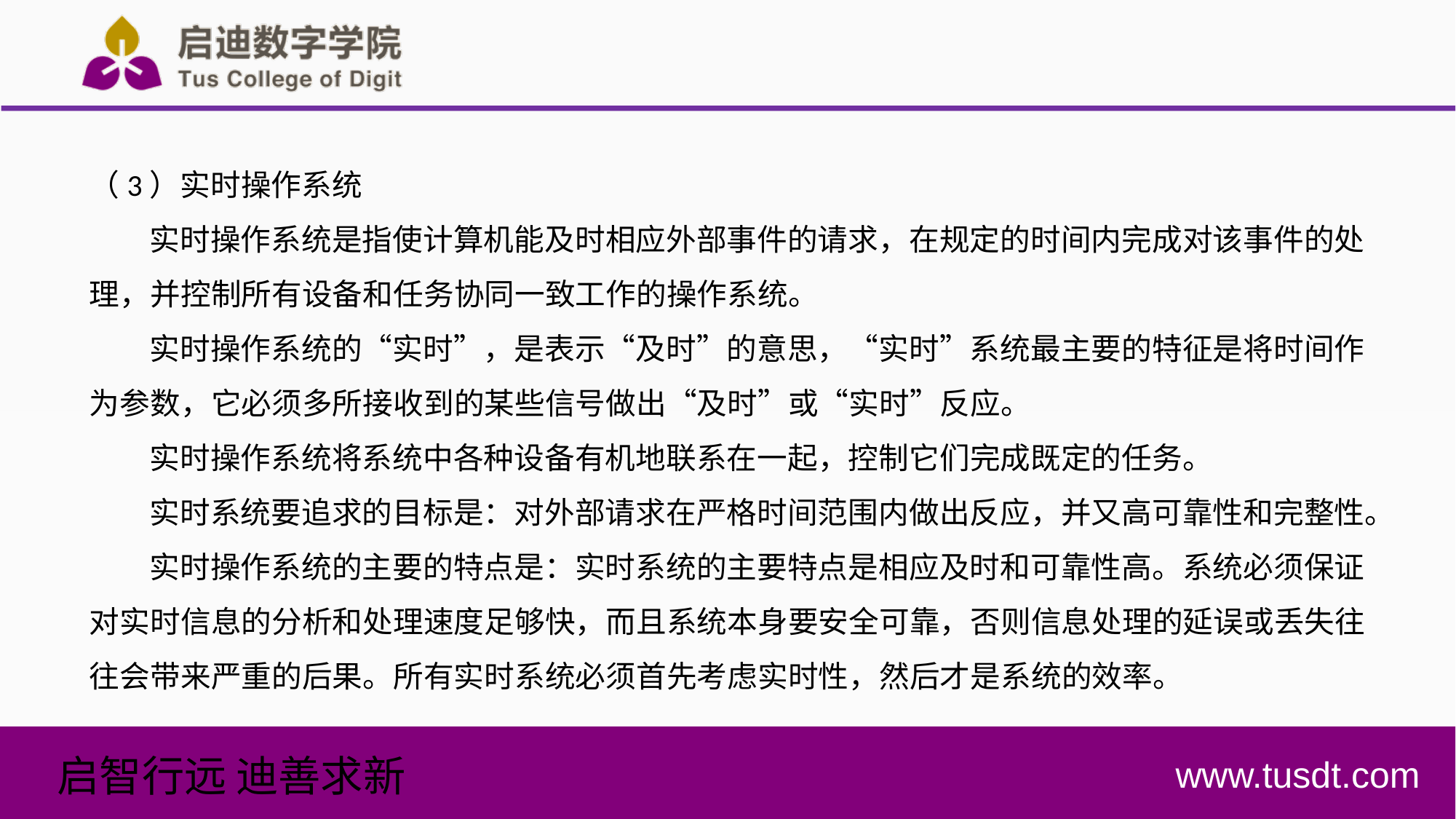

（3）实时操作系统
实时操作系统是指使计算机能及时相应外部事件的请求，在规定的时间内完成对该事件的处理，并控制所有设备和任务协同一致工作的操作系统。
实时操作系统的“实时”，是表示“及时”的意思，“实时”系统最主要的特征是将时间作为参数，它必须多所接收到的某些信号做出“及时”或“实时”反应。
实时操作系统将系统中各种设备有机地联系在一起，控制它们完成既定的任务。
实时系统要追求的目标是：对外部请求在严格时间范围内做出反应，并又高可靠性和完整性。
实时操作系统的主要的特点是：实时系统的主要特点是相应及时和可靠性高。系统必须保证对实时信息的分析和处理速度足够快，而且系统本身要安全可靠，否则信息处理的延误或丢失往往会带来严重的后果。所有实时系统必须首先考虑实时性，然后才是系统的效率。